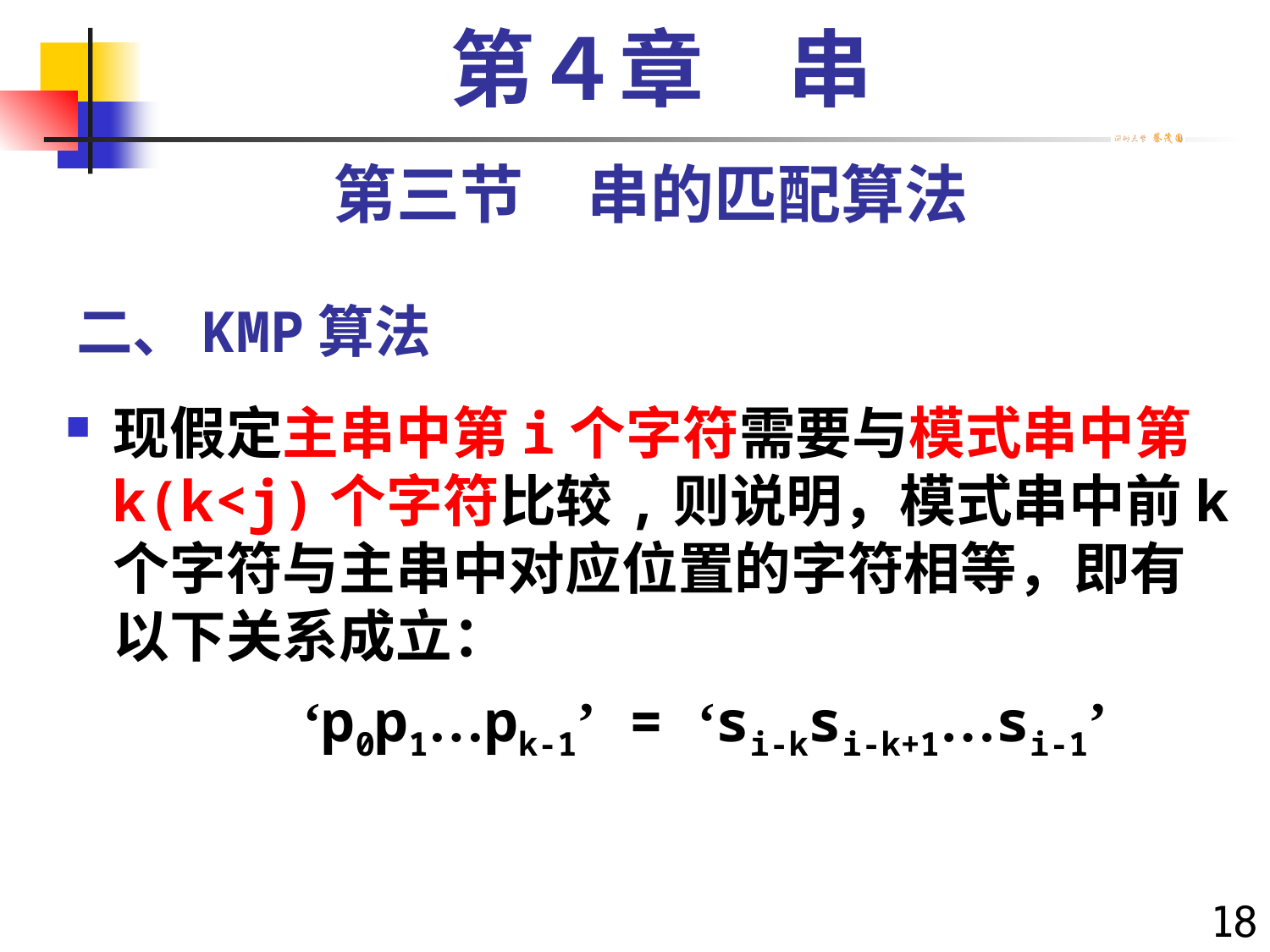

第４章　串
第三节　串的匹配算法
# 二、KMP算法
现假定主串中第i个字符需要与模式串中第k(k<j)个字符比较,则说明，模式串中前k个字符与主串中对应位置的字符相等，即有以下关系成立：
       ‘p0p1…pk-1’ = ‘si-ksi-k+1…si-1’
18